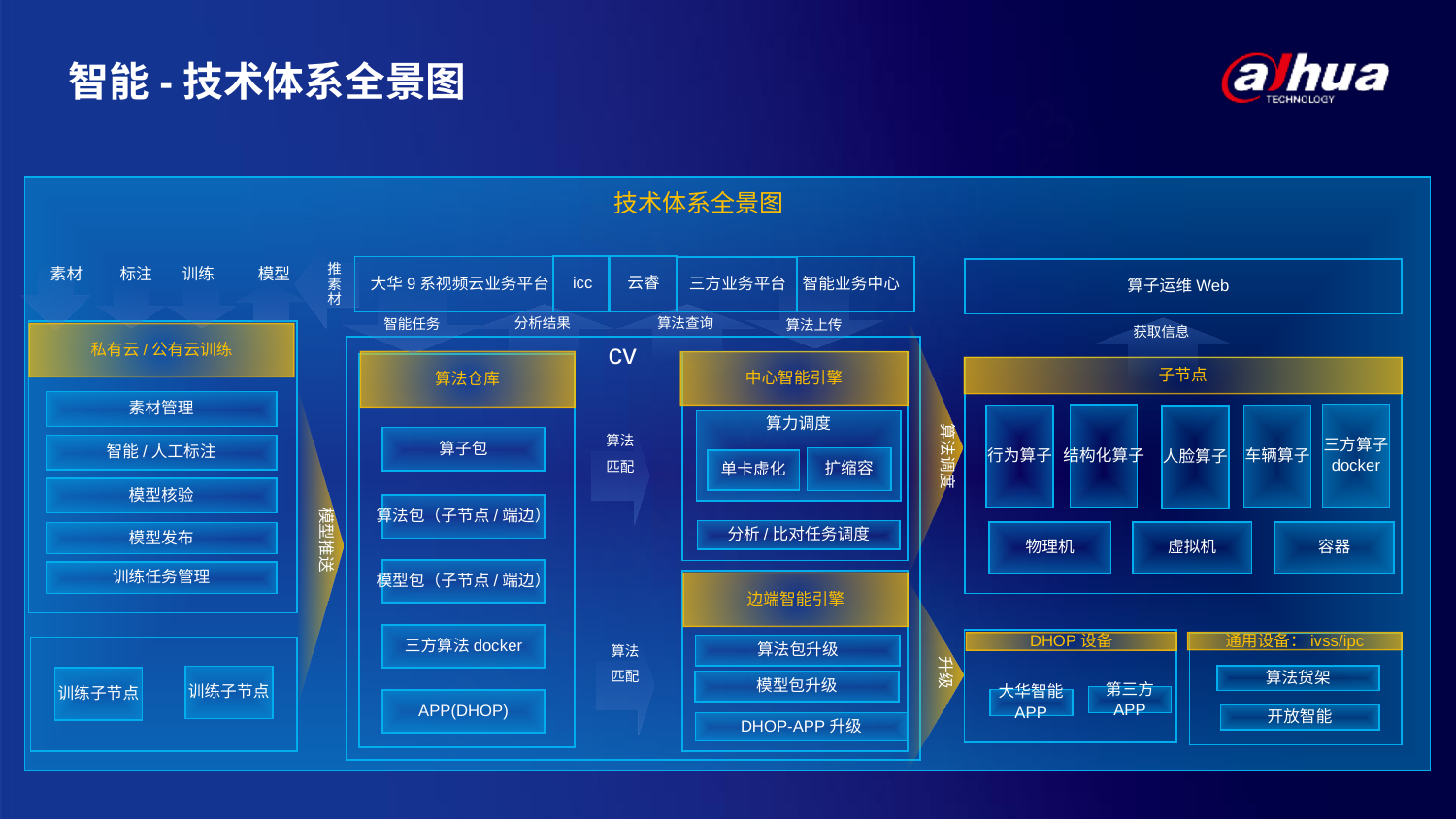

# 智能-技术体系全景图

技术体系全景图
推素材
素材
标注
训练
模型
    icc
   云睿
智能业务中心
     大华9系视频云业务平台
   三方业务平台

算子运维Web

算法上传

智能任务
分析结果

算法查询

获取信息

cv

私有云/公有云训练

算法仓库
中心智能引擎

算力调度
扩缩容
单卡虚化
分析/比对任务调度

子节点
素材管理
三方算子
docker
结构化算子
车辆算子
行为算子
人脸算子
算法调度
算法
匹配

算子包
智能/人工标注
模型核验
模型推送
算法包（子节点/端边）
容器
物理机
虚拟机
模型发布

模型包（子节点/端边）
训练任务管理

边端智能引擎
算法包升级
DHOP-APP升级
三方算法docker
算法
匹配

通用设备：ivss/ipc

算法货架
开放智能
DHOP设备

升级

训练子节点
训练子节点
模型包升级
第三方
APP
大华智能
APP
APP(DHOP)